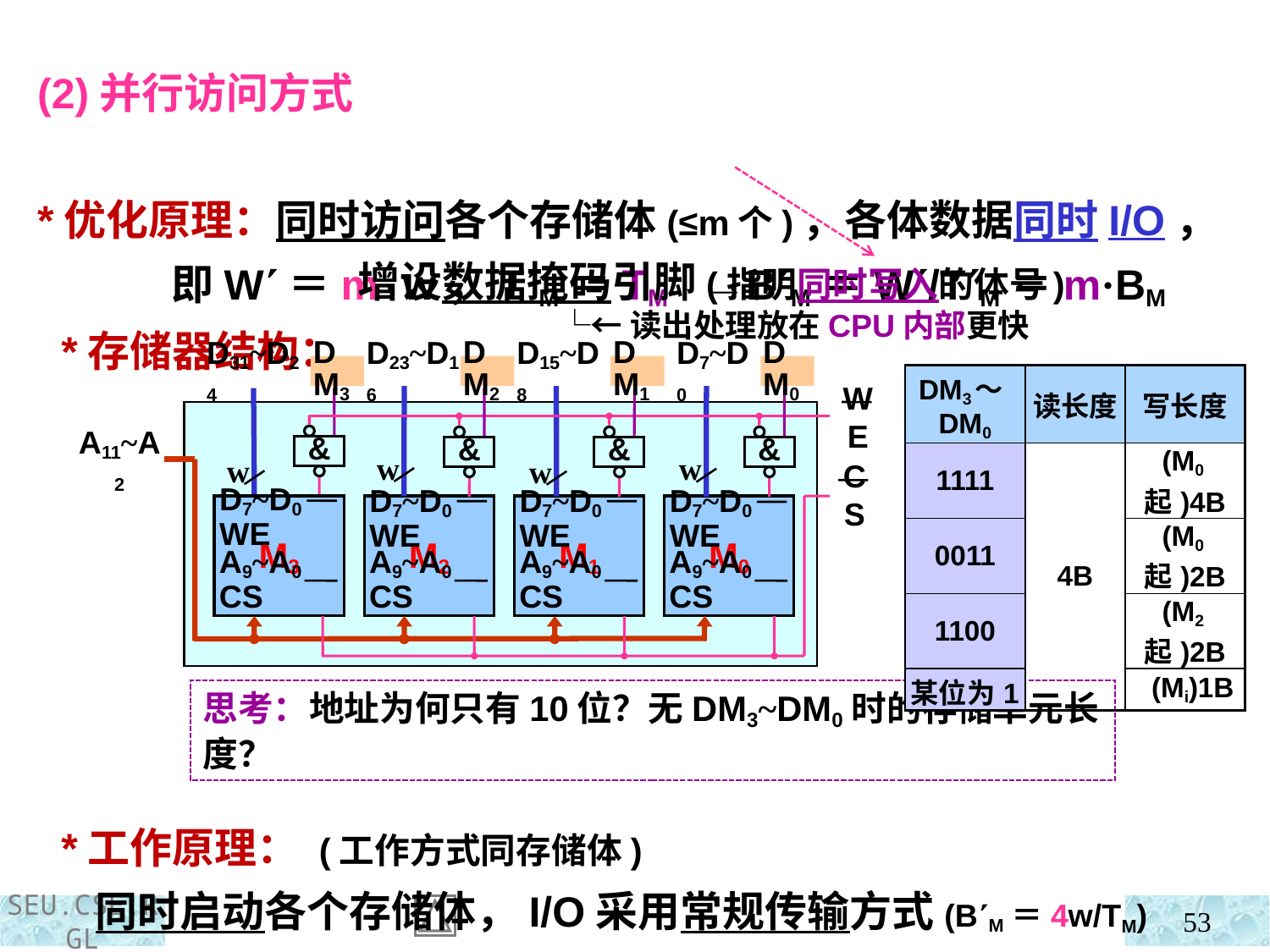

(2)并行访问方式
  *优化原理：同时访问各个存储体(≤m个)，各体数据同时I/O，
             即W′＝m⋅w，T′M＝TM   →B′M＝W′/T′M＝m·BM
  *存储器结构：

  *工作原理： (工作方式同存储体)
     同时启动各个存储体，I/O采用常规传输方式(B′M＝4w/TM)
增设数据掩码引脚(指明同时写入的体号)
                            └←读出处理放在CPU内部更快
D23~D16
DM2
D15~D8
DM1
D7~D0
DM0
D31~D24
DM3

WE

&
&
&
&
A11~A2
w
w
w

w

CS

M3
D7~D0 WE

A9~A0 CS

M2
D7~D0 WE

A9~A0 CS

M1
D7~D0 WE

A9~A0 CS

M0
D7~D0 WE

A9~A0 CS

| DM3～DM0 | 读长度 | 写长度 |
| --- | --- | --- |
| 1111 | 4B | (M0起)4B |
| 0011 |  | (M0起)2B |
| 1100 |  | (M2起)2B |
| 某位为1 |  | (Mi)1B |
思考：地址为何只有10位？无DM3~DM0时的存储单元长度？
53